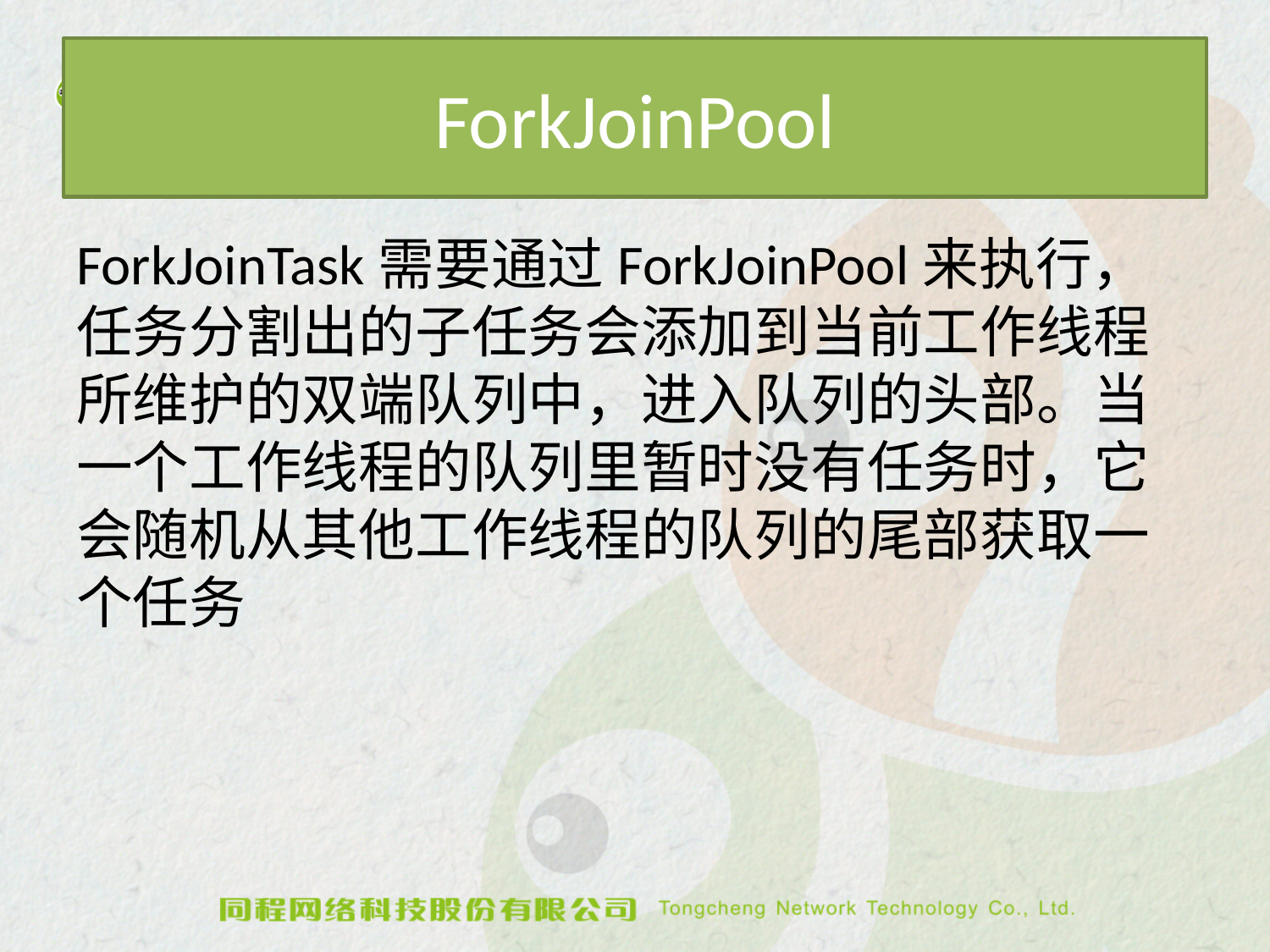

# ForkJoinPool
ForkJoinTask需要通过ForkJoinPool来执行，任务分割出的子任务会添加到当前工作线程所维护的双端队列中，进入队列的头部。当一个工作线程的队列里暂时没有任务时，它会随机从其他工作线程的队列的尾部获取一个任务